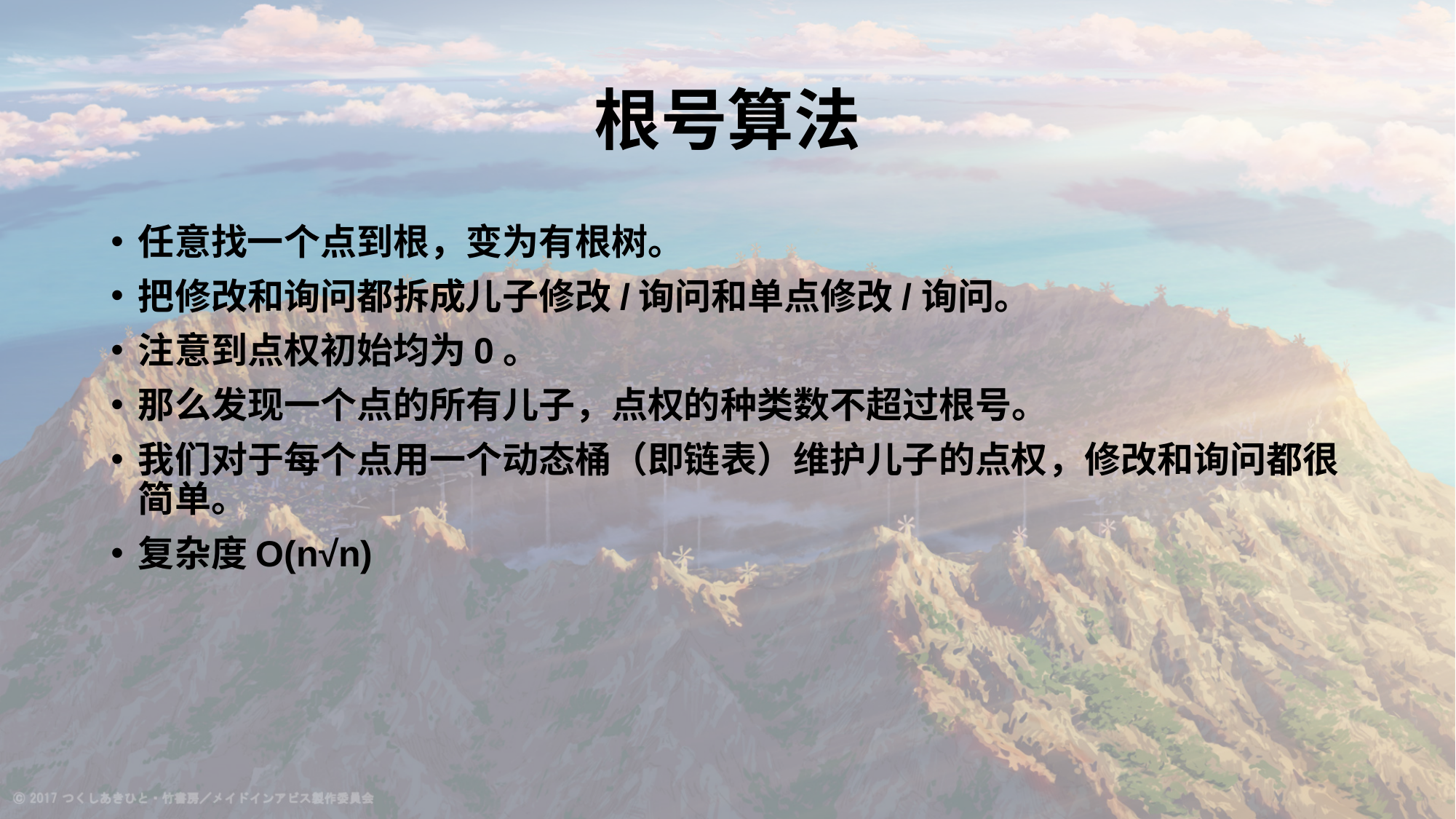

# 根号算法
任意找一个点到根，变为有根树。
把修改和询问都拆成儿子修改/询问和单点修改/询问。
注意到点权初始均为0。
那么发现一个点的所有儿子，点权的种类数不超过根号。
我们对于每个点用一个动态桶（即链表）维护儿子的点权，修改和询问都很简单。
复杂度O(n√n)